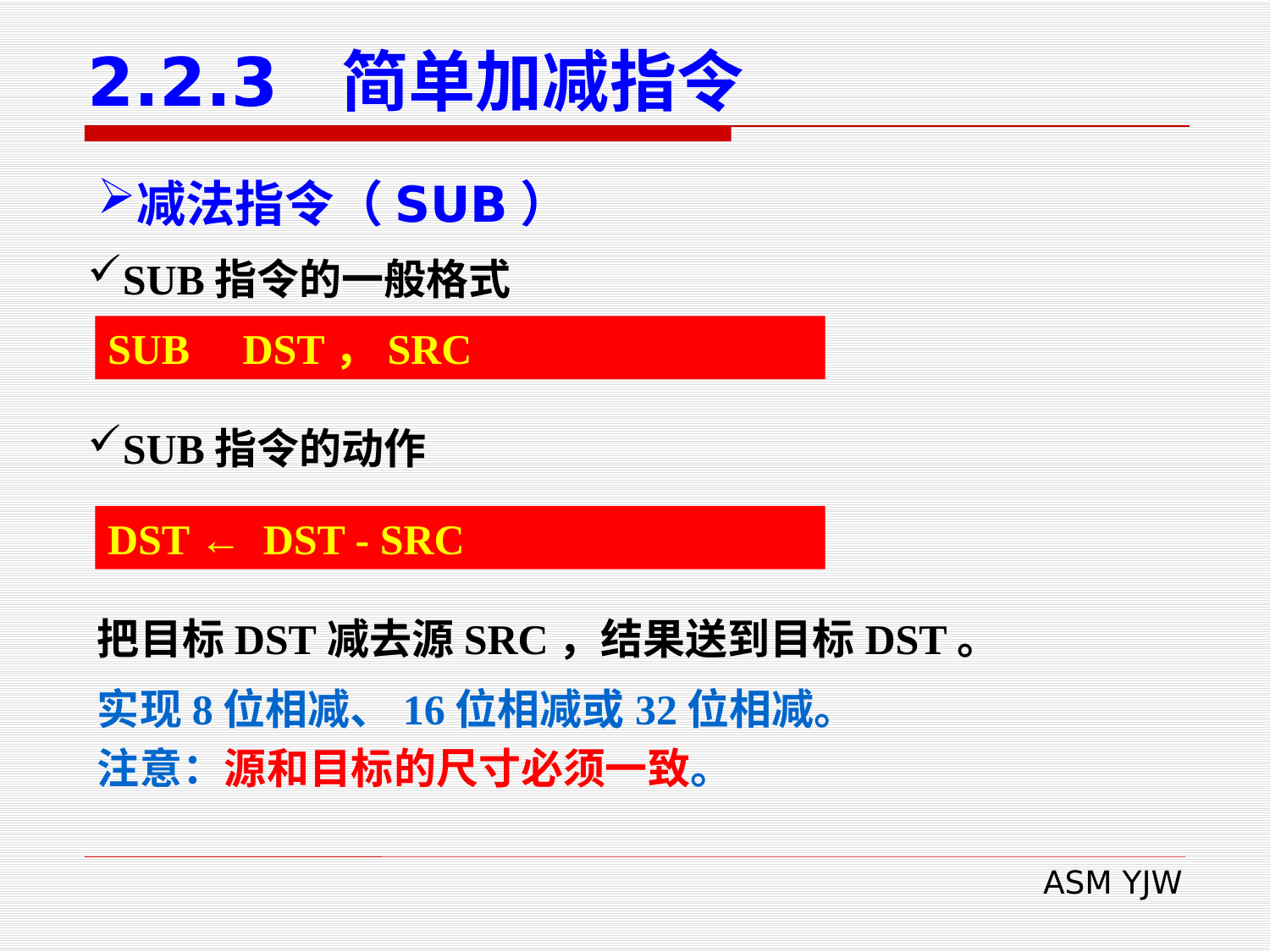

# 2.2.3  简单加减指令
减法指令（SUB）
SUB指令的一般格式
SUB     DST，SRC
SUB指令的动作
DST ←  DST - SRC
把目标DST减去源SRC，结果送到目标DST。
实现8位相减、16位相减或32位相减。
注意：源和目标的尺寸必须一致。